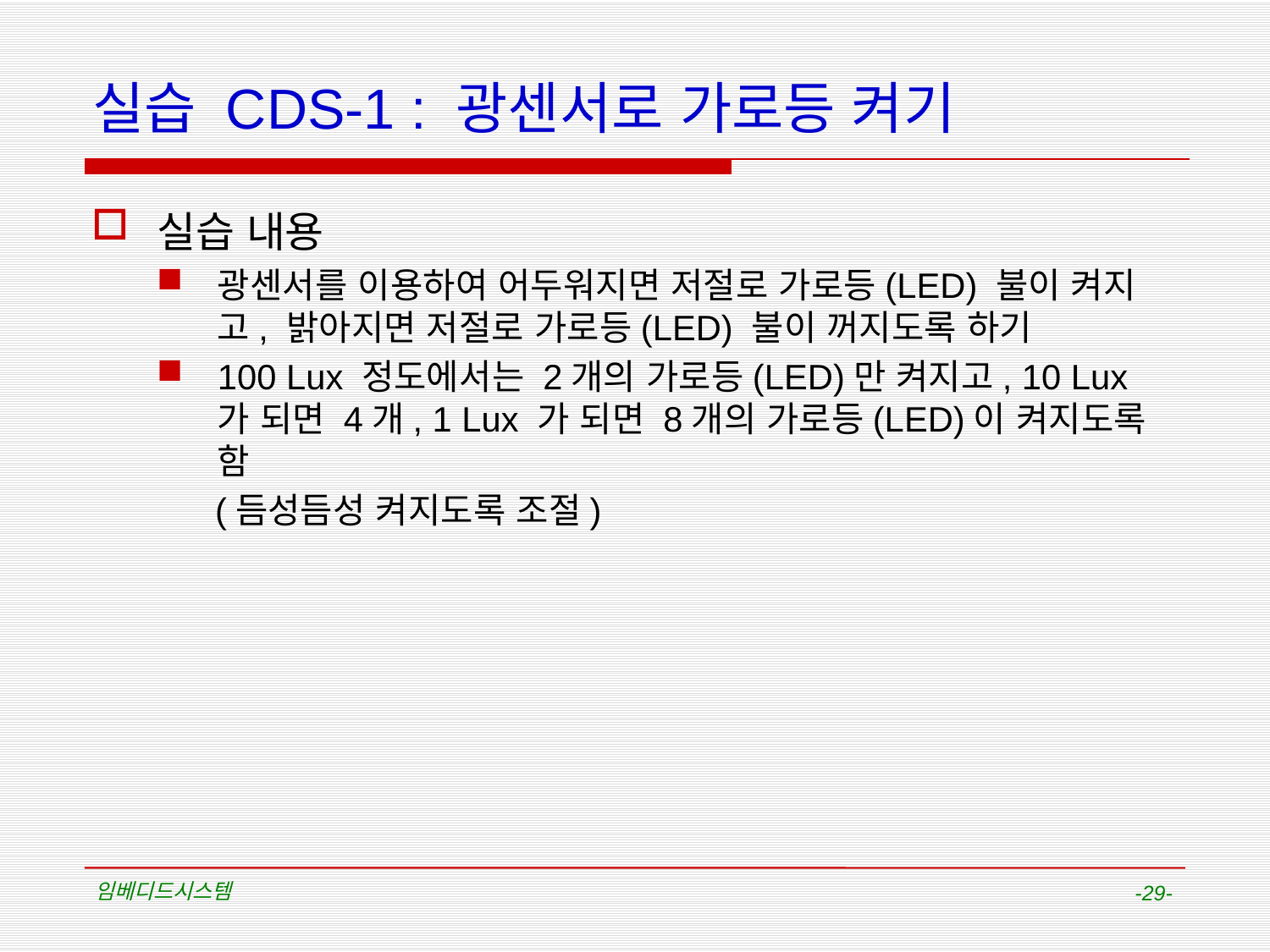

# 실습 CDS-1 : 광센서로 가로등 켜기
실습 내용
광센서를 이용하여 어두워지면 저절로 가로등(LED) 불이 켜지고, 밝아지면 저절로 가로등(LED) 불이 꺼지도록 하기
100 Lux 정도에서는 2개의 가로등(LED)만 켜지고, 10 Lux 가 되면 4개, 1 Lux 가 되면 8개의 가로등(LED)이 켜지도록 함
      (듬성듬성 켜지도록 조절)
임베디드시스템
-29-